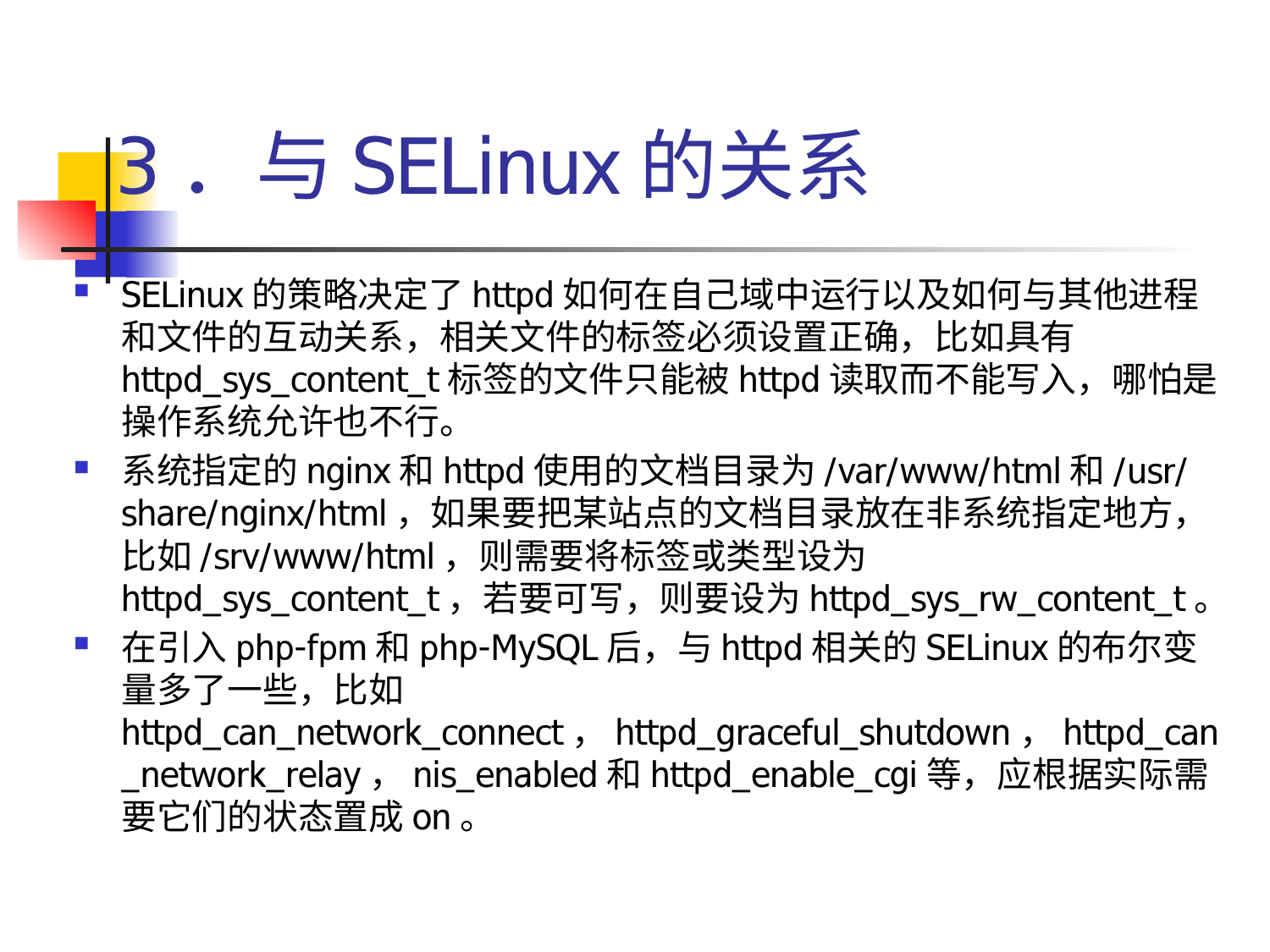

# 3．与SELinux的关系
SELinux的策略决定了httpd如何在自己域中运行以及如何与其他进程和文件的互动关系，相关文件的标签必须设置正确，比如具有httpd_sys_content_t标签的文件只能被httpd读取而不能写入，哪怕是操作系统允许也不行。
系统指定的nginx和httpd使用的文档目录为/var/www/html和/usr/share/nginx/html，如果要把某站点的文档目录放在非系统指定地方，比如/srv/www/html，则需要将标签或类型设为httpd_sys_content_t，若要可写，则要设为httpd_sys_rw_content_t。
在引入php-fpm和php-MySQL后，与httpd相关的SELinux的布尔变量多了一些，比如httpd_can_network_connect，httpd_graceful_shutdown，httpd_can_network_relay，nis_enabled和httpd_enable_cgi等，应根据实际需要它们的状态置成on。